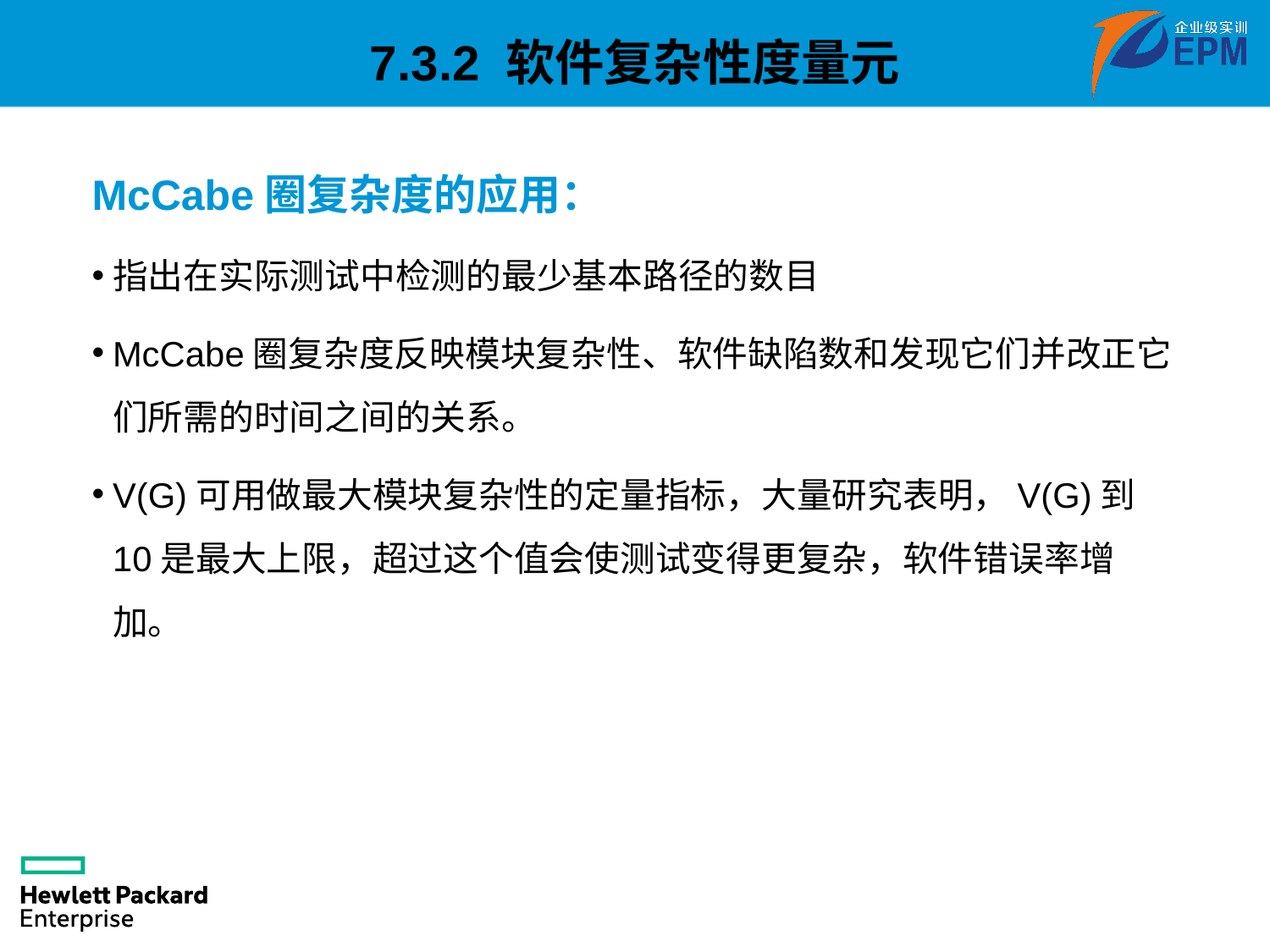

7.3.2 软件复杂性度量元
McCabe圈复杂度的应用：
指出在实际测试中检测的最少基本路径的数目
McCabe圈复杂度反映模块复杂性、软件缺陷数和发现它们并改正它们所需的时间之间的关系。
V(G)可用做最大模块复杂性的定量指标，大量研究表明，V(G)到10是最大上限，超过这个值会使测试变得更复杂，软件错误率增加。